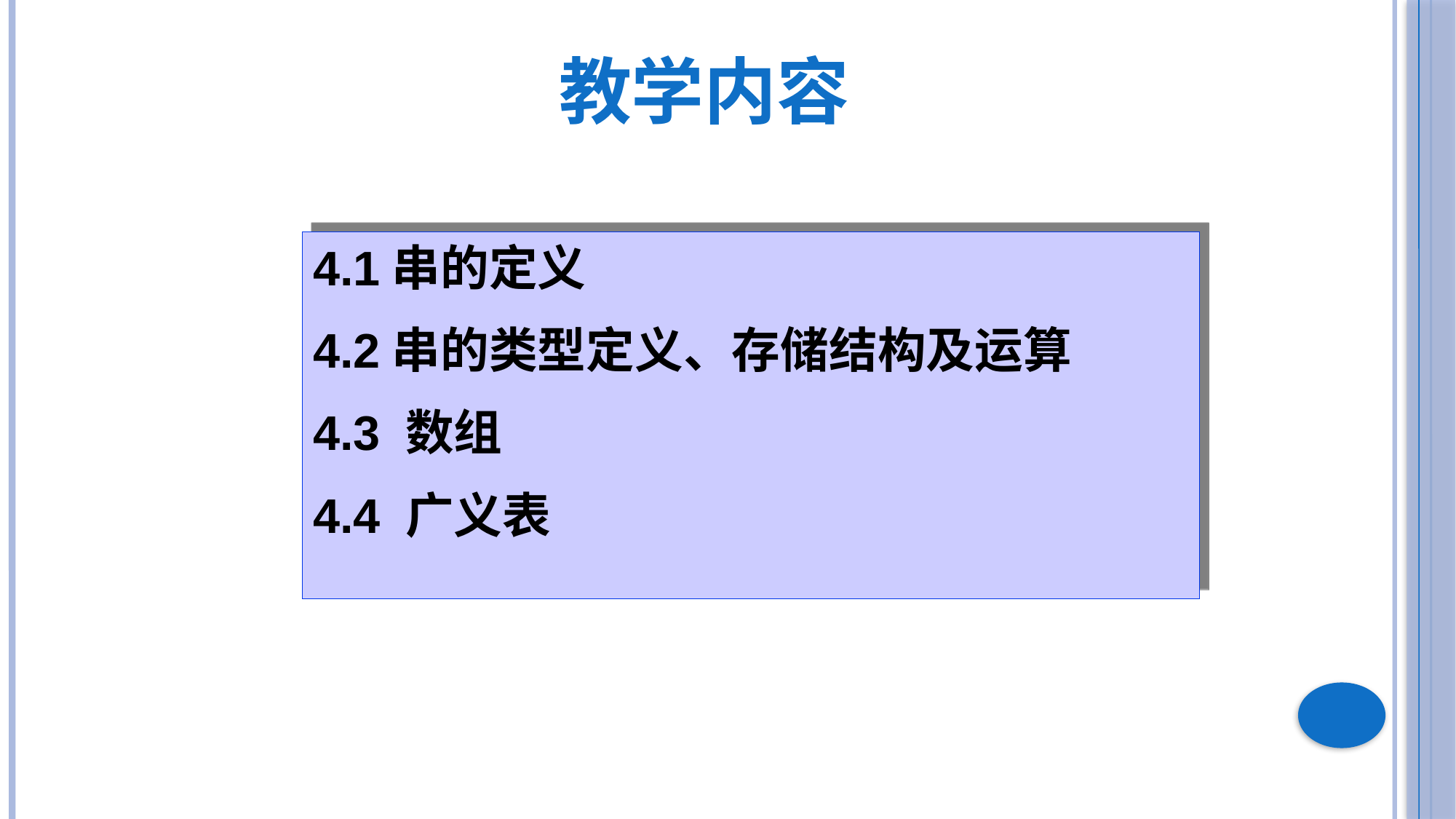

教学内容
4.1串的定义
4.2串的类型定义、存储结构及运算
4.3 数组
4.4 广义表